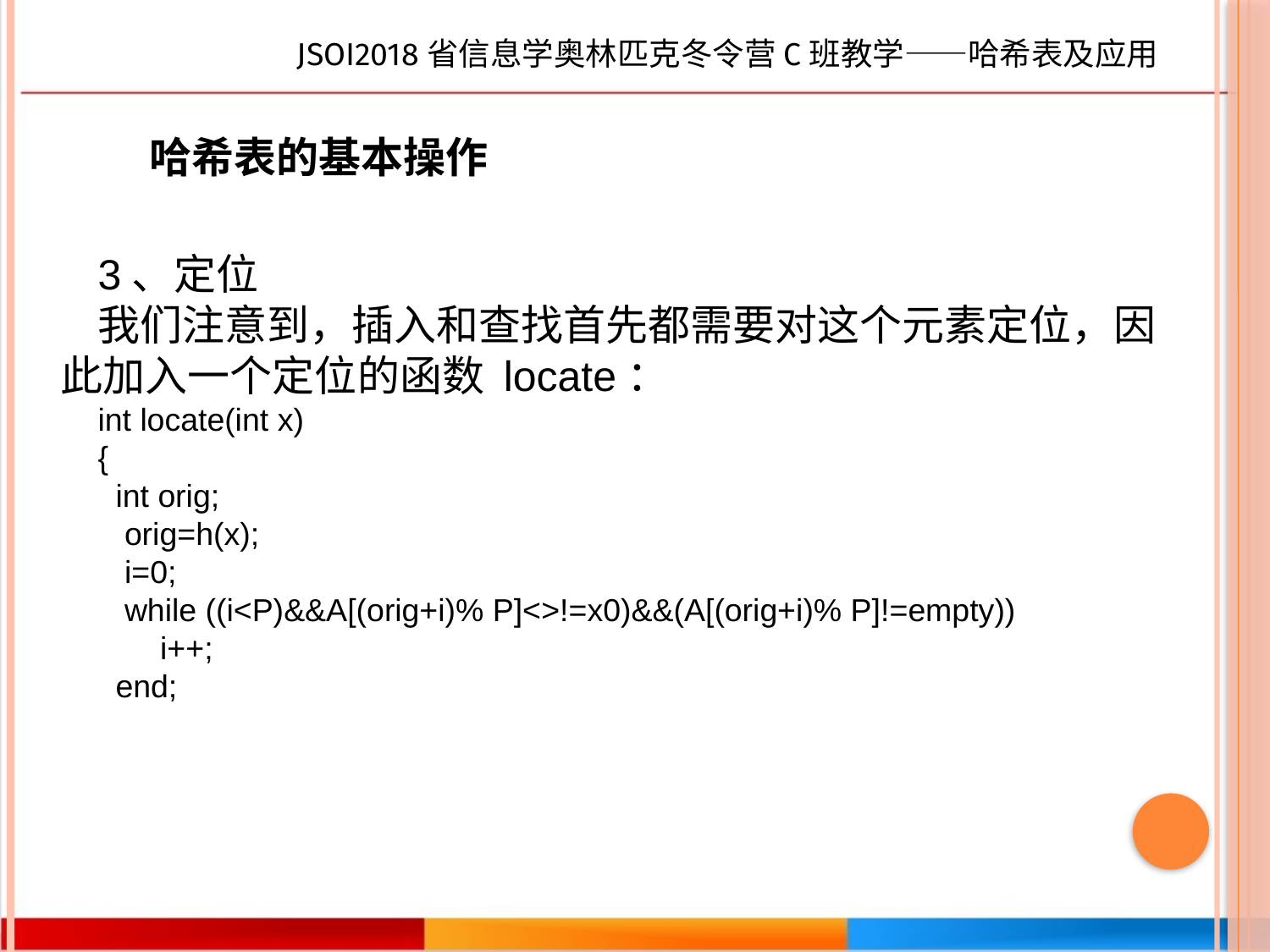

JSOI2018省信息学奥林匹克冬令营C班教学——哈希表及应用
哈希表的基本操作
3、定位
我们注意到，插入和查找首先都需要对这个元素定位，因此加入一个定位的函数 locate：
int locate(int x)
{
  int orig;
   orig=h(x);
   i=0;
   while ((i<P)&&A[(orig+i)% P]<>!=x0)&&(A[(orig+i)% P]!=empty))
       i++;
  end;